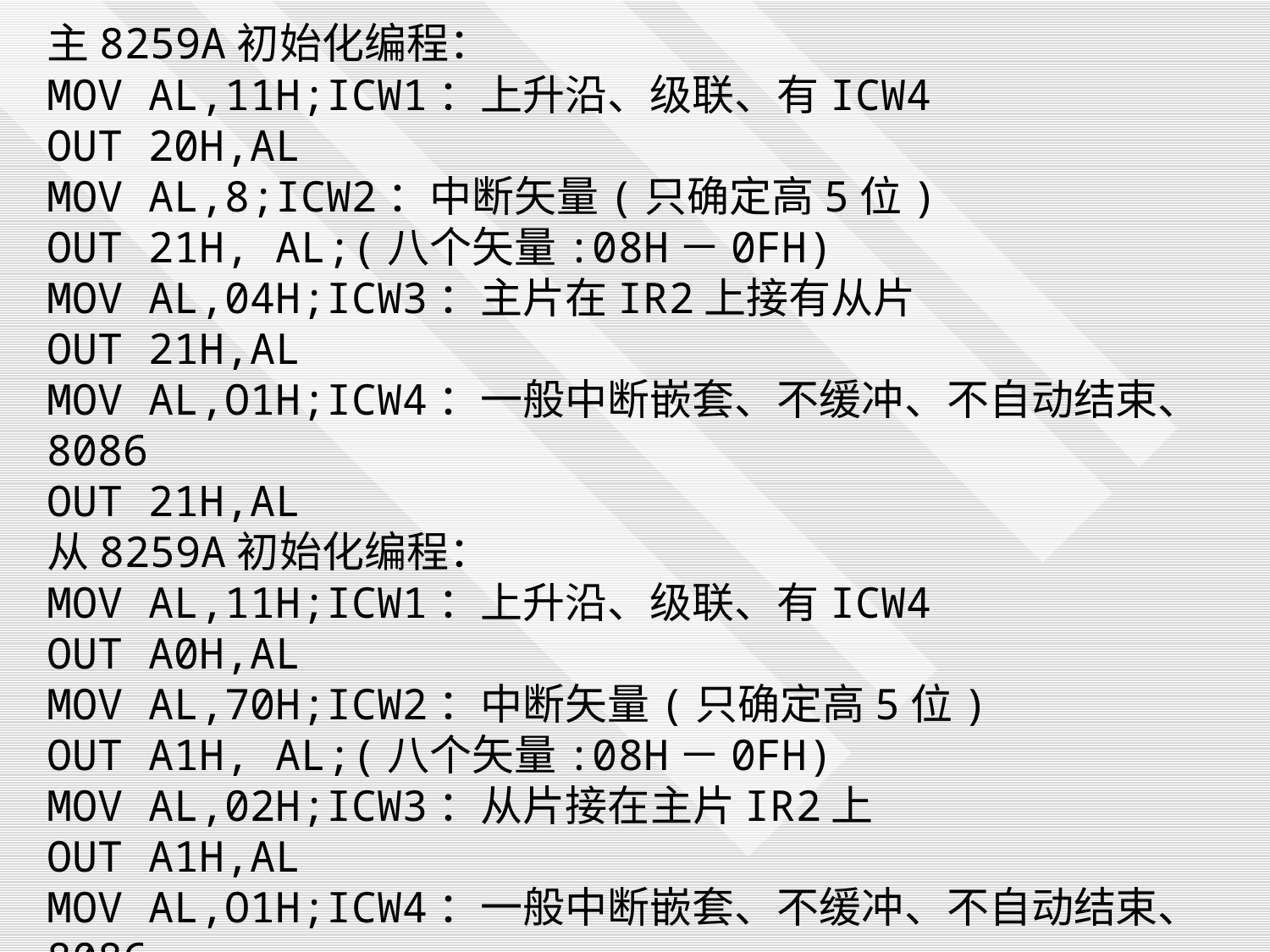

主8259A初始化编程：
MOV AL,11H;ICW1：上升沿、级联、有ICW4
OUT 20H,AL
MOV AL,8;ICW2：中断矢量(只确定高5位)
OUT 21H, AL;(八个矢量:08H－0FH)
MOV AL,04H;ICW3：主片在IR2上接有从片
OUT 21H,AL
MOV AL,O1H;ICW4：一般中断嵌套、不缓冲、不自动结束、8086
OUT 21H,AL
从8259A初始化编程：
MOV AL,11H;ICW1：上升沿、级联、有ICW4
OUT A0H,AL
MOV AL,70H;ICW2：中断矢量(只确定高5位)
OUT A1H, AL;(八个矢量:08H－0FH)
MOV AL,02H;ICW3：从片接在主片IR2上
OUT A1H,AL
MOV AL,O1H;ICW4：一般中断嵌套、不缓冲、不自动结束、8086
OUT A1H,AL